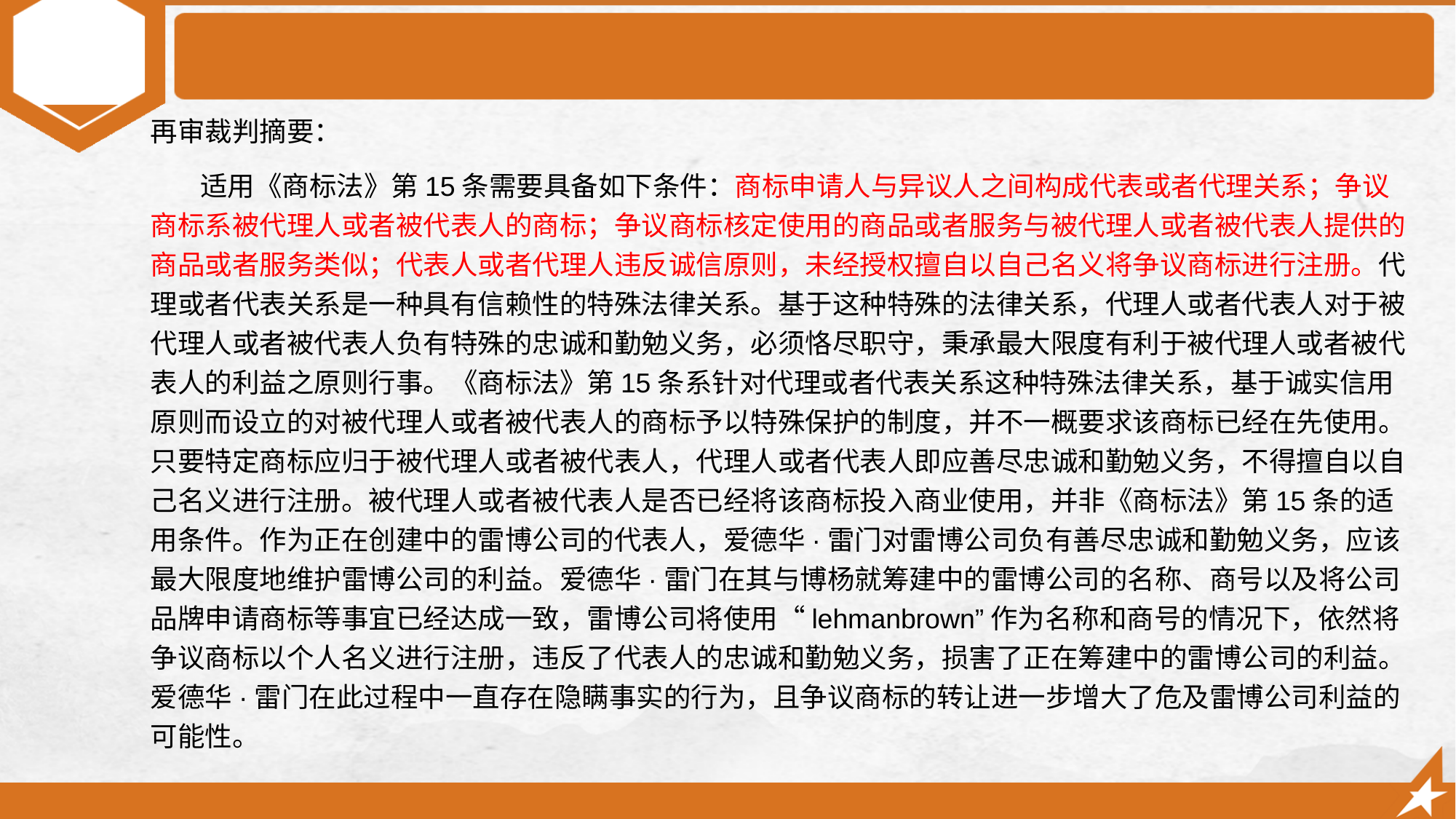

再审裁判摘要：
       适用《商标法》第15条需要具备如下条件：商标申请人与异议人之间构成代表或者代理关系；争议商标系被代理人或者被代表人的商标；争议商标核定使用的商品或者服务与被代理人或者被代表人提供的商品或者服务类似；代表人或者代理人违反诚信原则，未经授权擅自以自己名义将争议商标进行注册。代理或者代表关系是一种具有信赖性的特殊法律关系。基于这种特殊的法律关系，代理人或者代表人对于被代理人或者被代表人负有特殊的忠诚和勤勉义务，必须恪尽职守，秉承最大限度有利于被代理人或者被代表人的利益之原则行事。《商标法》第15条系针对代理或者代表关系这种特殊法律关系，基于诚实信用原则而设立的对被代理人或者被代表人的商标予以特殊保护的制度，并不一概要求该商标已经在先使用。只要特定商标应归于被代理人或者被代表人，代理人或者代表人即应善尽忠诚和勤勉义务，不得擅自以自己名义进行注册。被代理人或者被代表人是否已经将该商标投入商业使用，并非《商标法》第15条的适用条件。作为正在创建中的雷博公司的代表人，爱德华·雷门对雷博公司负有善尽忠诚和勤勉义务，应该最大限度地维护雷博公司的利益。爱德华·雷门在其与博杨就筹建中的雷博公司的名称、商号以及将公司品牌申请商标等事宜已经达成一致，雷博公司将使用“lehmanbrown”作为名称和商号的情况下，依然将争议商标以个人名义进行注册，违反了代表人的忠诚和勤勉义务，损害了正在筹建中的雷博公司的利益。爱德华·雷门在此过程中一直存在隐瞒事实的行为，且争议商标的转让进一步增大了危及雷博公司利益的可能性。